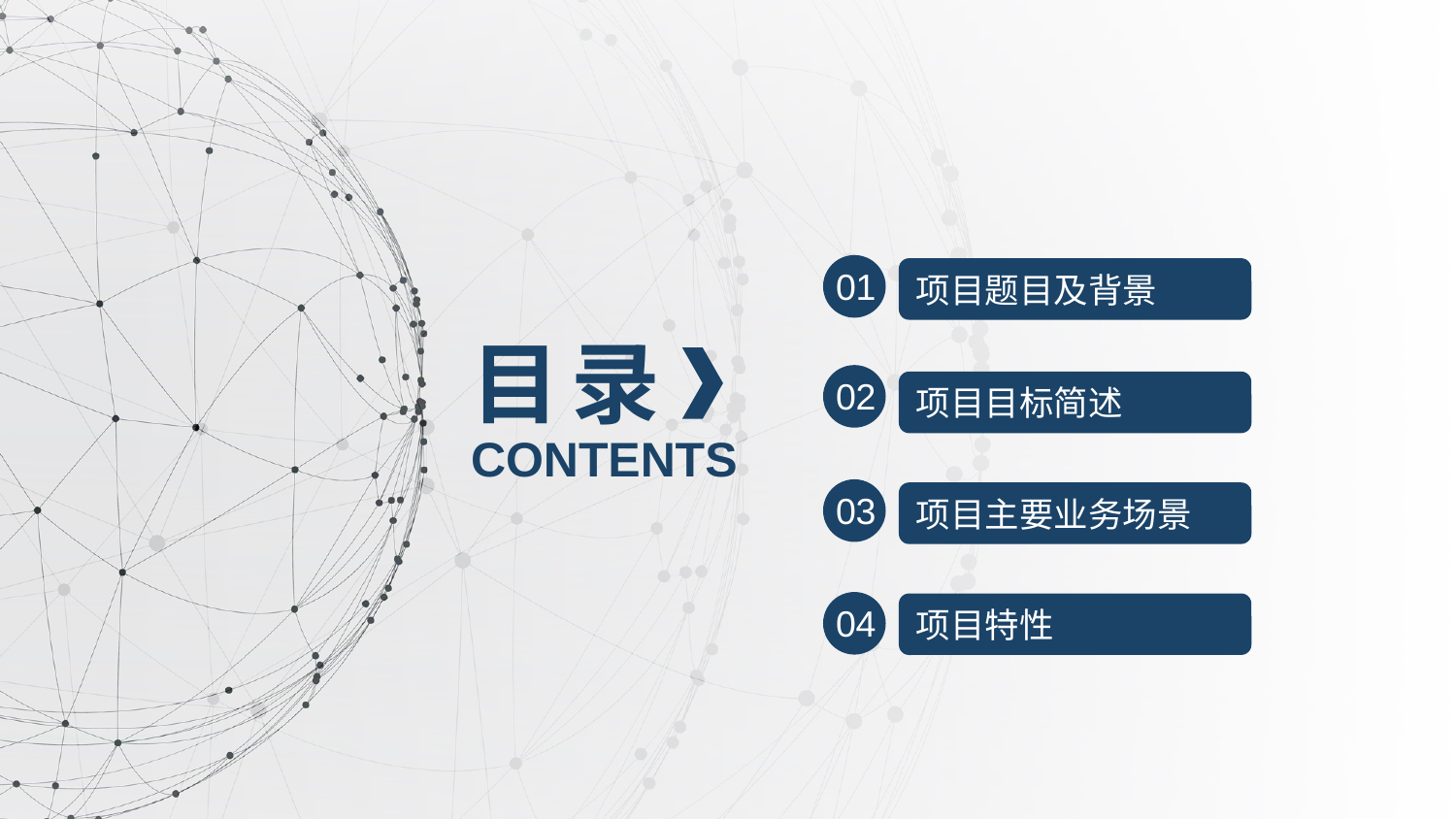

01
项目题目及背景
目 录

02
项目目标简述
CONTENTS

03
项目主要业务场景

04
项目特性